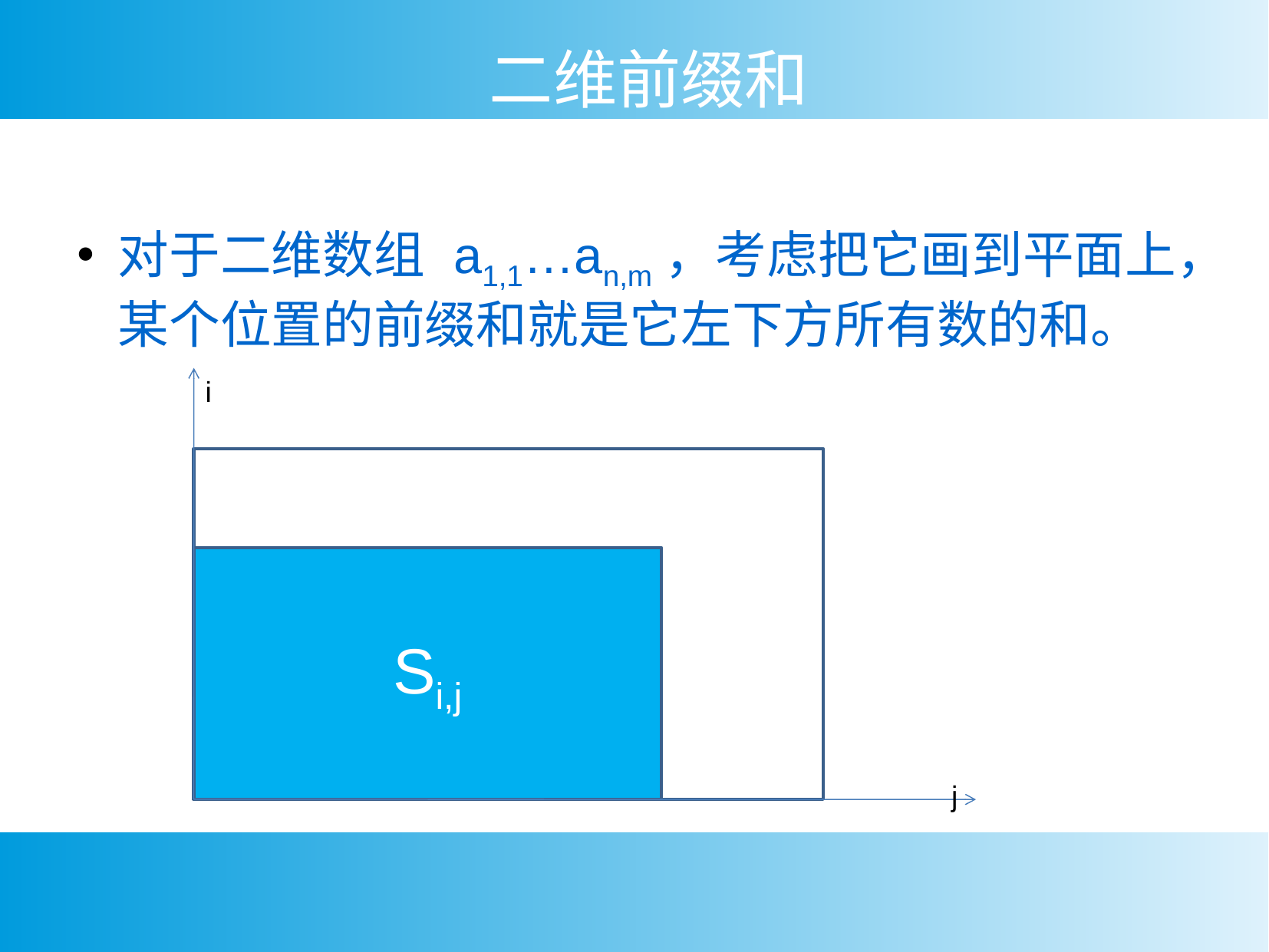

二维前缀和
对于二维数组 a1,1…an,m，考虑把它画到平面上，某个位置的前缀和就是它左下方所有数的和。

i

Si,j
j